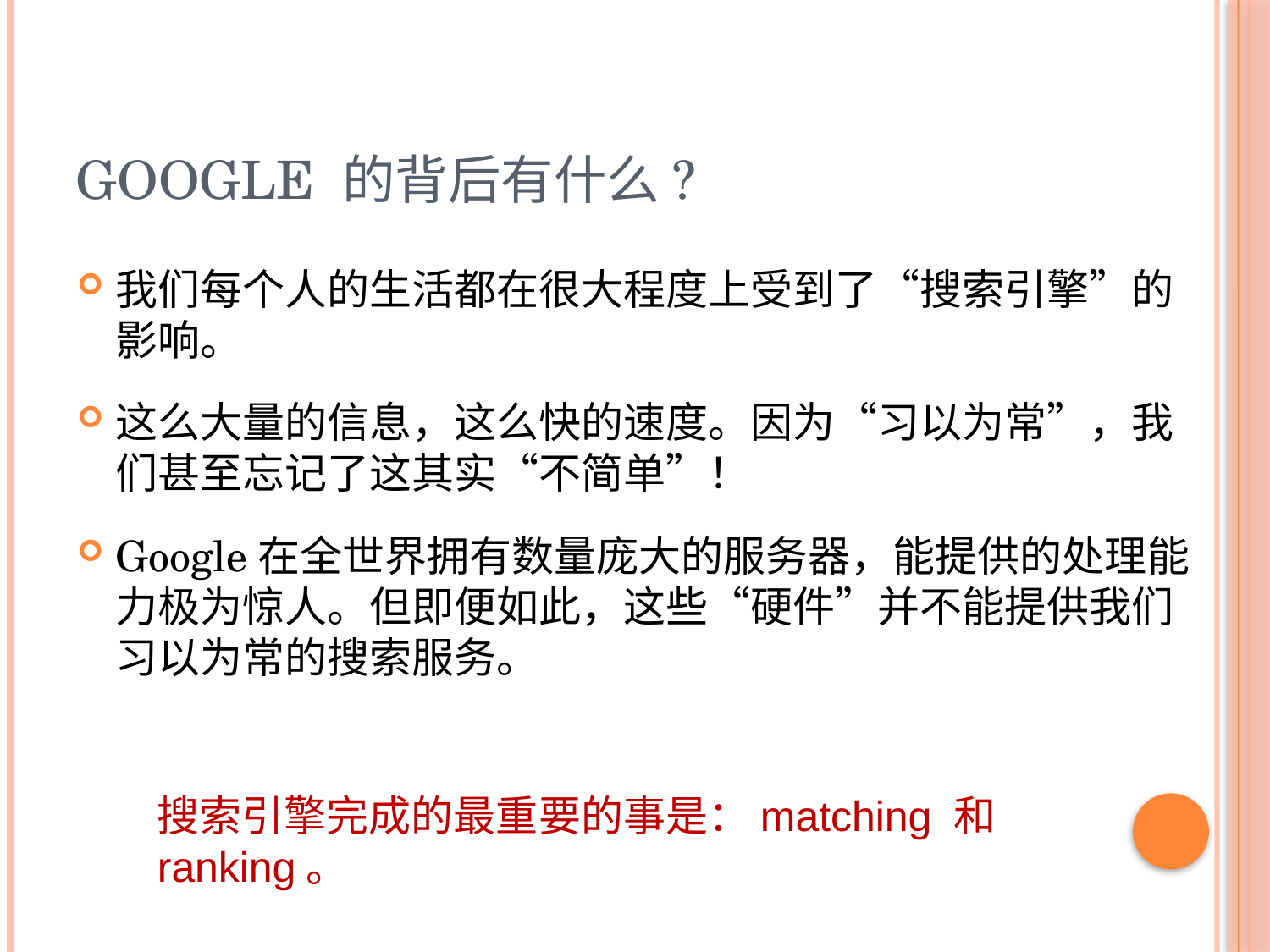

# Google 的背后有什么?
我们每个人的生活都在很大程度上受到了“搜索引擎”的影响。
这么大量的信息，这么快的速度。因为“习以为常”，我们甚至忘记了这其实“不简单”！
Google在全世界拥有数量庞大的服务器，能提供的处理能力极为惊人。但即便如此，这些“硬件”并不能提供我们习以为常的搜索服务。
搜索引擎完成的最重要的事是：matching 和 ranking。